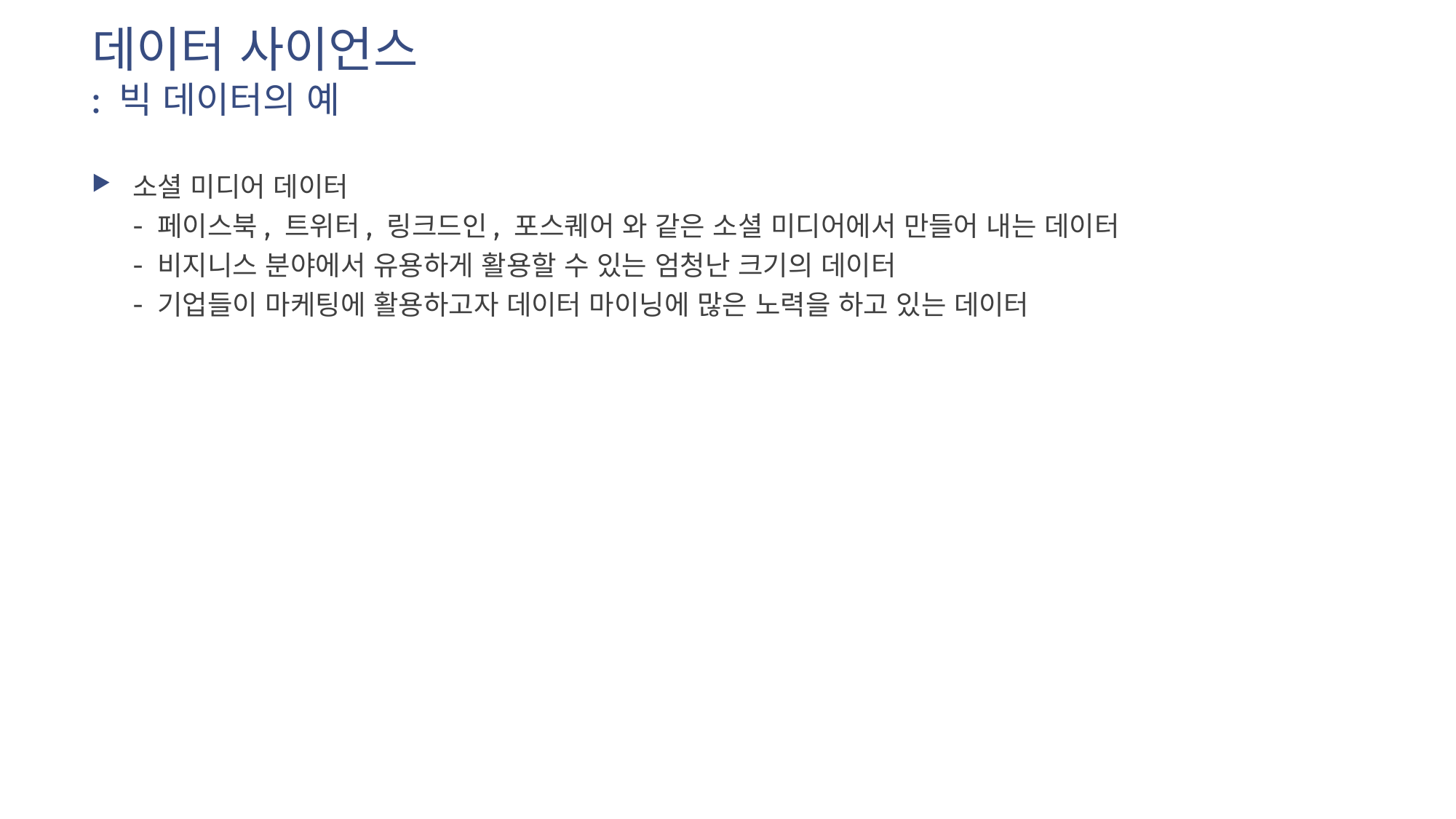

# 데이터 사이언스 : 빅 데이터의 예
소셜 미디어 데이터
- 페이스북, 트위터, 링크드인, 포스퀘어 와 같은 소셜 미디어에서 만들어 내는 데이터
- 비지니스 분야에서 유용하게 활용할 수 있는 엄청난 크기의 데이터
- 기업들이 마케팅에 활용하고자 데이터 마이닝에 많은 노력을 하고 있는 데이터